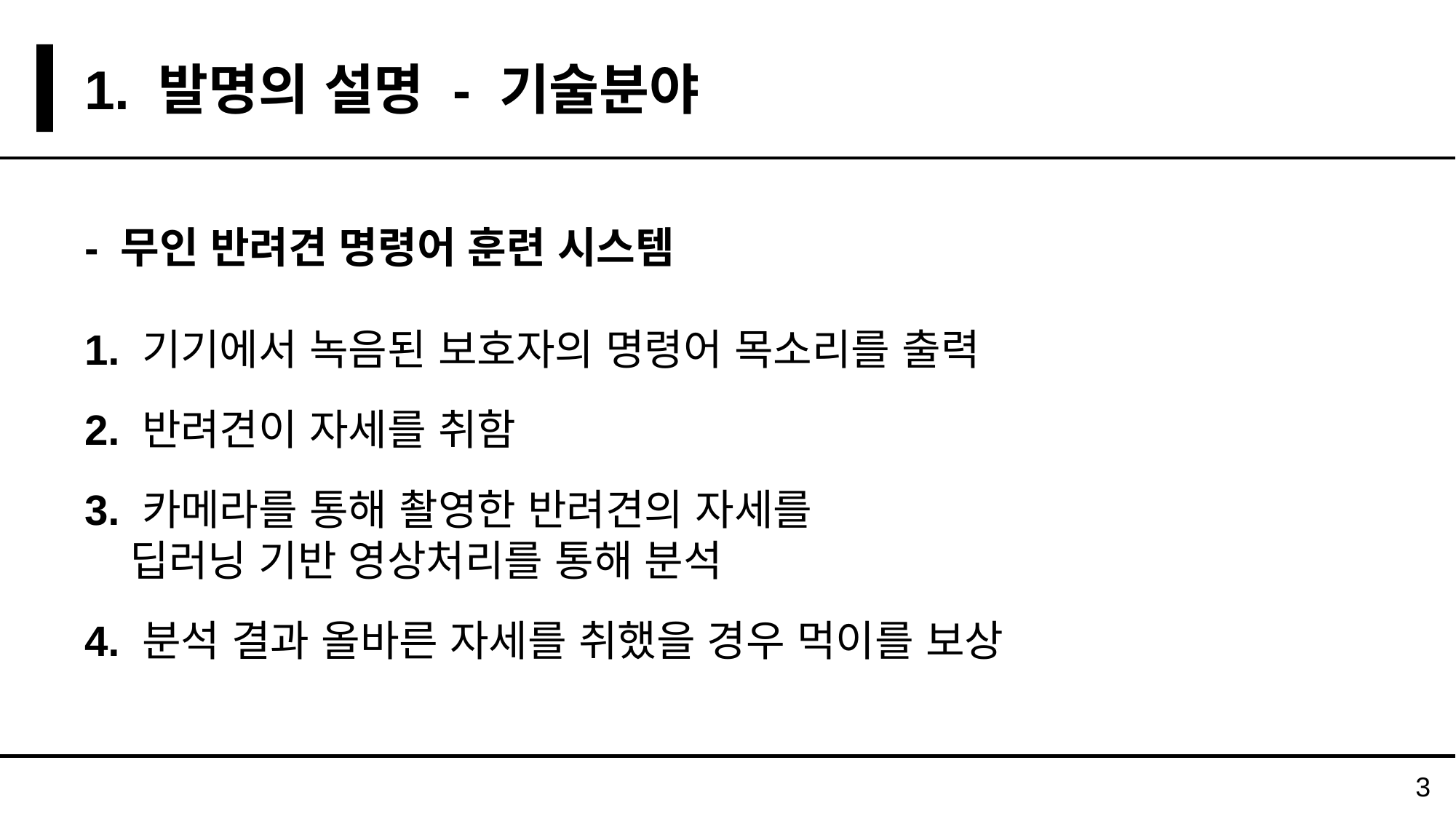

1. 발명의 설명 - 기술분야
- 무인 반려견 명령어 훈련 시스템

1. 기기에서 녹음된 보호자의 명령어 목소리를 출력

2. 반려견이 자세를 취함

3. 카메라를 통해 촬영한 반려견의 자세를
   딥러닝 기반 영상처리를 통해 분석

4. 분석 결과 올바른 자세를 취했을 경우 먹이를 보상
3